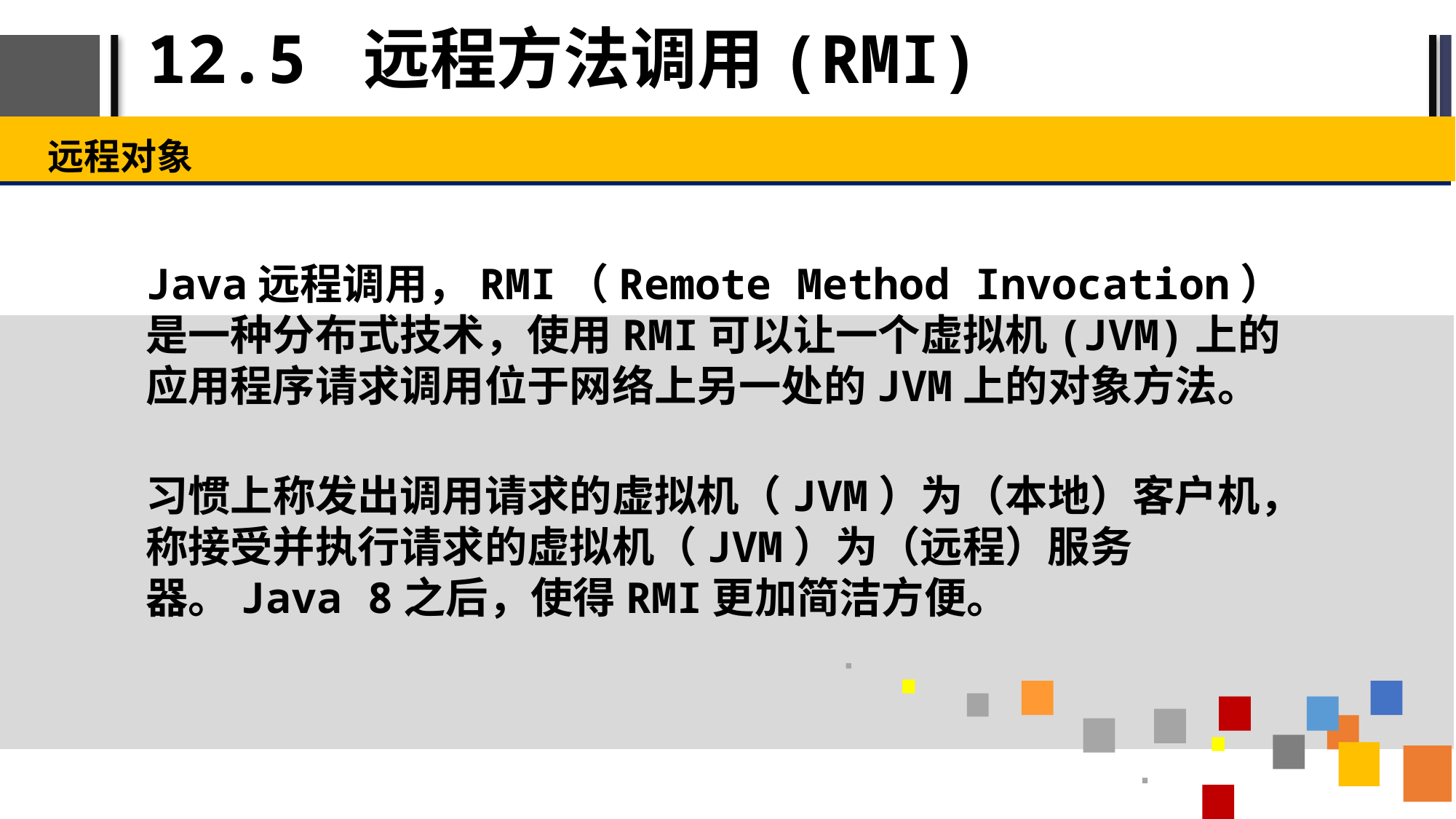

# 12.5 远程方法调用(RMI)

远程对象

Java远程调用，RMI（Remote Method Invocation）是一种分布式技术，使用RMI可以让一个虚拟机(JVM)上的应用程序请求调用位于网络上另一处的JVM上的对象方法。

习惯上称发出调用请求的虚拟机（JVM）为（本地）客户机，称接受并执行请求的虚拟机（JVM）为（远程）服务器。Java 8之后，使得RMI更加简洁方便。